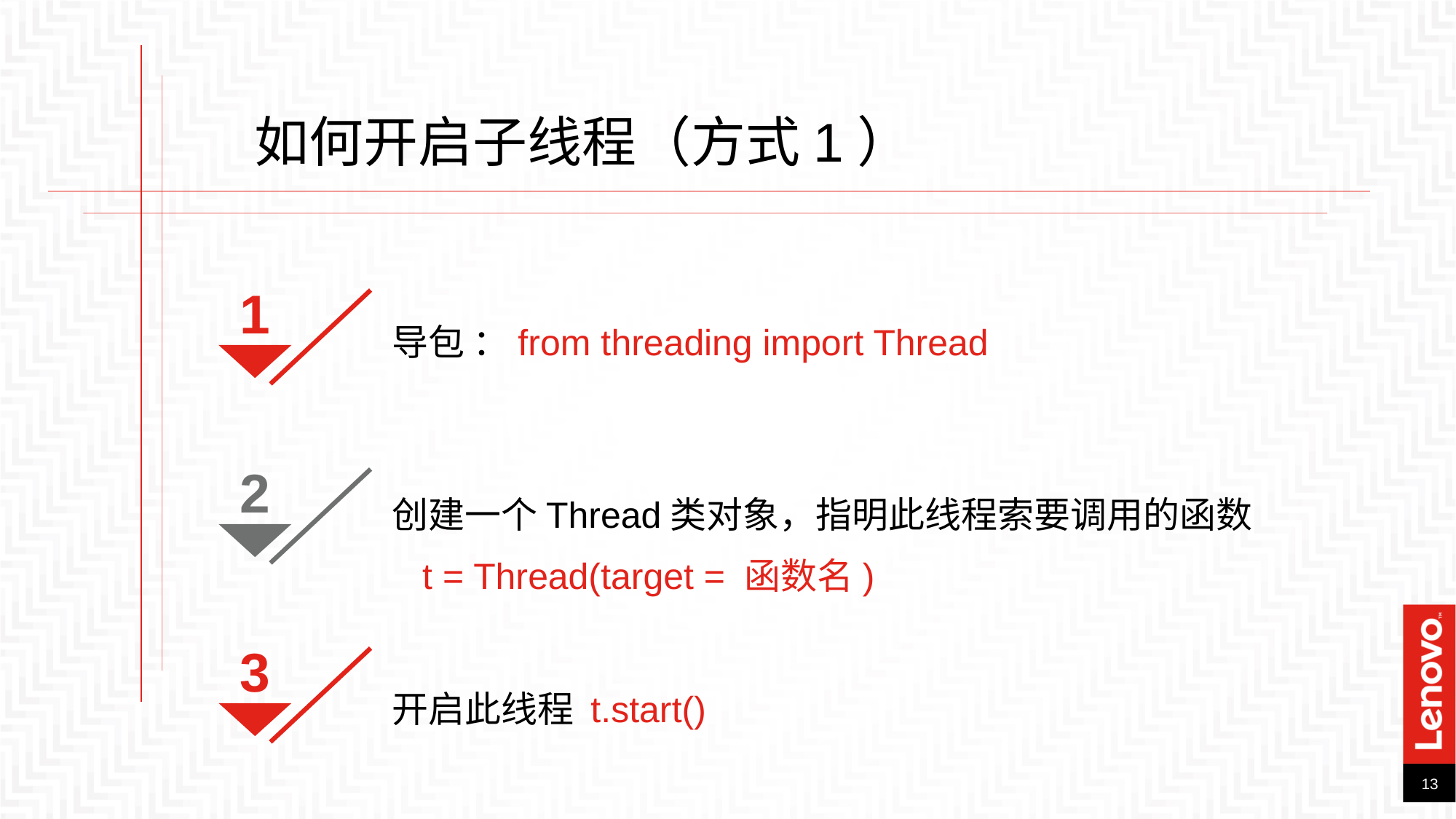

如何开启子线程（方式1）
1

导包 ：from threading import Thread
2

创建一个Thread类对象，指明此线程索要调用的函数
   t = Thread(target = 函数名)
3

开启此线程 t.start()